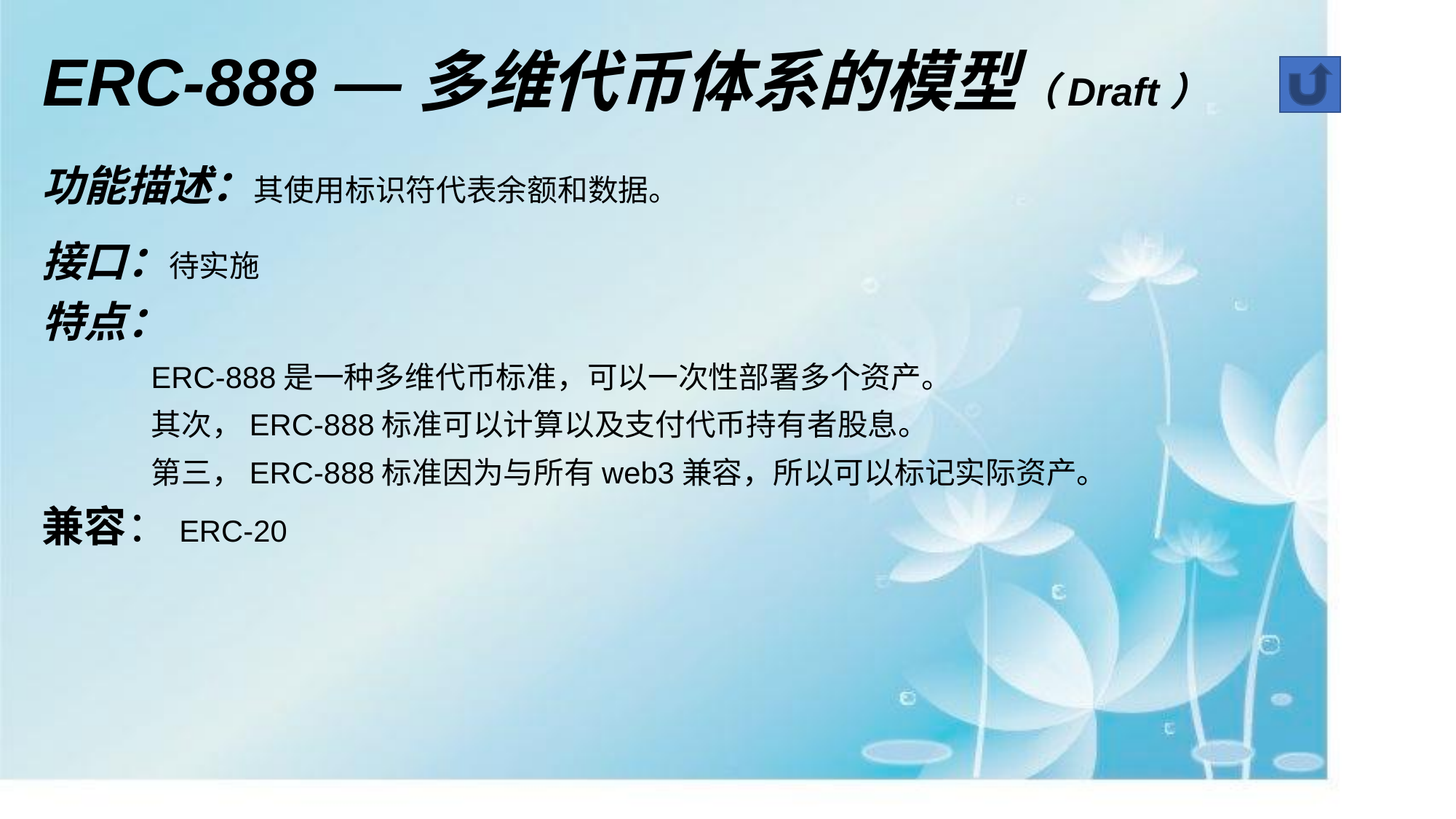

# ERC-888 —多维代币体系的模型（Draft）

功能描述：其使用标识符代表余额和数据。
接口：待实施
特点：
	ERC-888是一种多维代币标准，可以一次性部署多个资产。
	其次，ERC-888标准可以计算以及支付代币持有者股息。
	第三，ERC-888标准因为与所有web3兼容，所以可以标记实际资产。
兼容：ERC-20